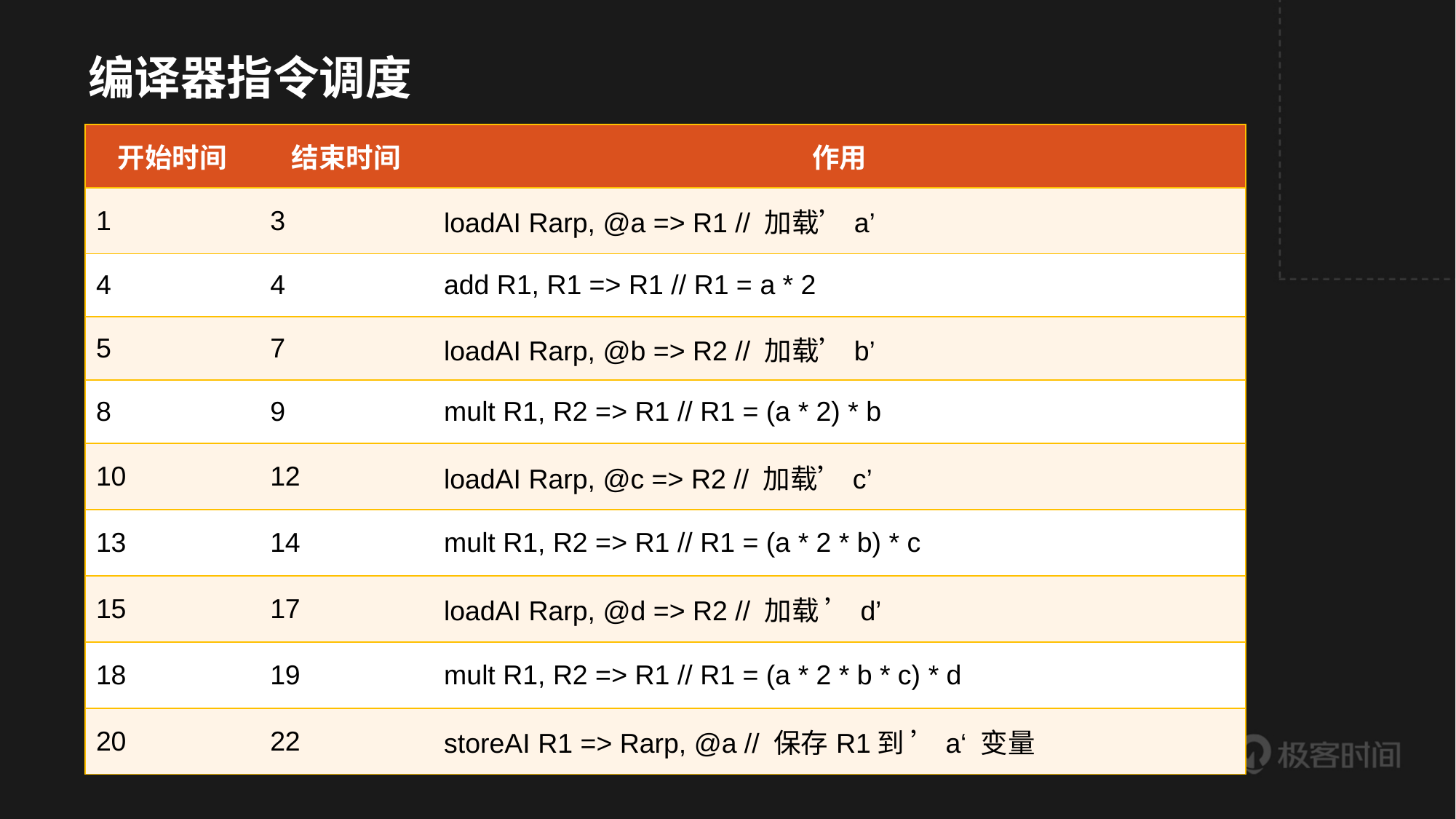

编译器指令调度
| 开始时间 | 结束时间 | 作用 |
| --- | --- | --- |
| 1 | 3 | loadAI Rarp, @a => R1 // 加载’a’ |
| 4 | 4 | add R1, R1 => R1 // R1 = a \* 2 |
| 5 | 7 | loadAI Rarp, @b => R2 // 加载’b’ |
| 8 | 9 | mult R1, R2 => R1 // R1 = (a \* 2) \* b |
| 10 | 12 | loadAI Rarp, @c => R2 // 加载’c’ |
| 13 | 14 | mult R1, R2 => R1 // R1 = (a \* 2 \* b) \* c |
| 15 | 17 | loadAI Rarp, @d => R2 // 加载 ’d’ |
| 18 | 19 | mult R1, R2 => R1 // R1 = (a \* 2 \* b \* c) \* d |
| 20 | 22 | storeAI R1 => Rarp, @a // 保存R1到 ’a‘ 变量 |